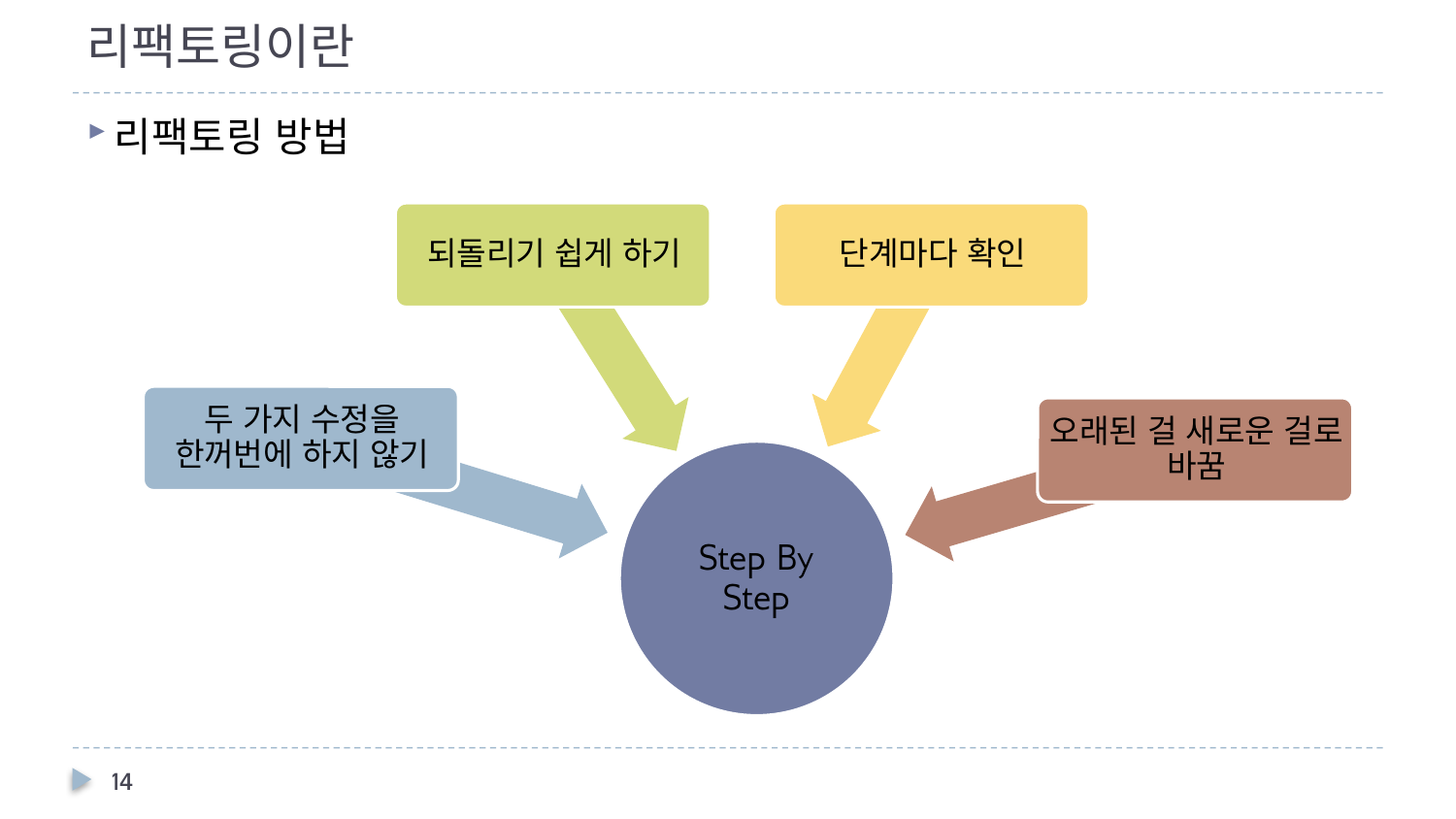

# 리팩토링이란
리팩토링 방법
Step By Step
두 가지 수정을 한꺼번에 하지 않기
되돌리기 쉽게 하기
단계마다 확인
오래된 걸 새로운 걸로 바꿈
14